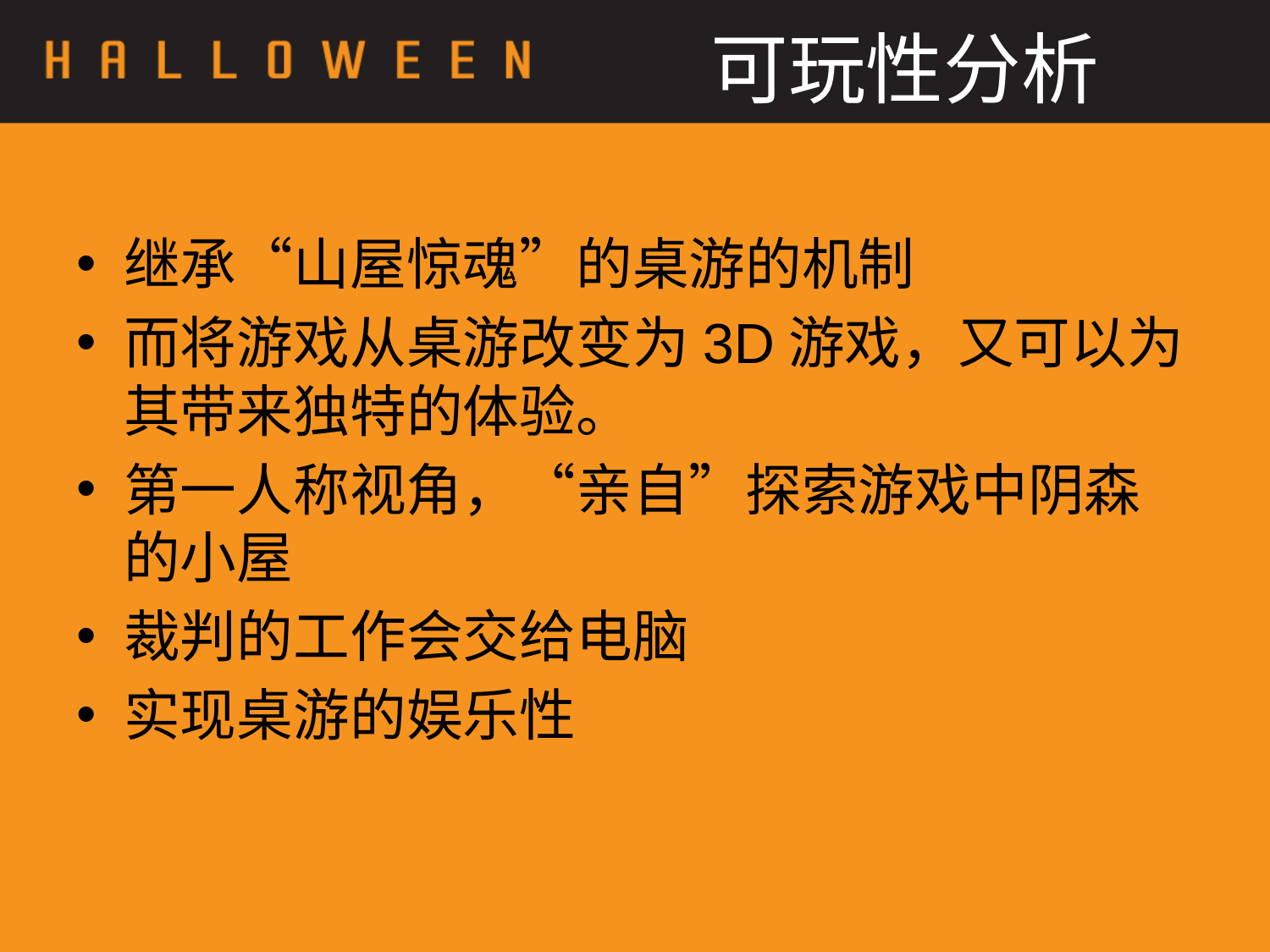

继承“山屋惊魂”的桌游的机制
而将游戏从桌游改变为3D游戏，又可以为其带来独特的体验。
第一人称视角，“亲自”探索游戏中阴森的小屋
裁判的工作会交给电脑
实现桌游的娱乐性
可玩性分析